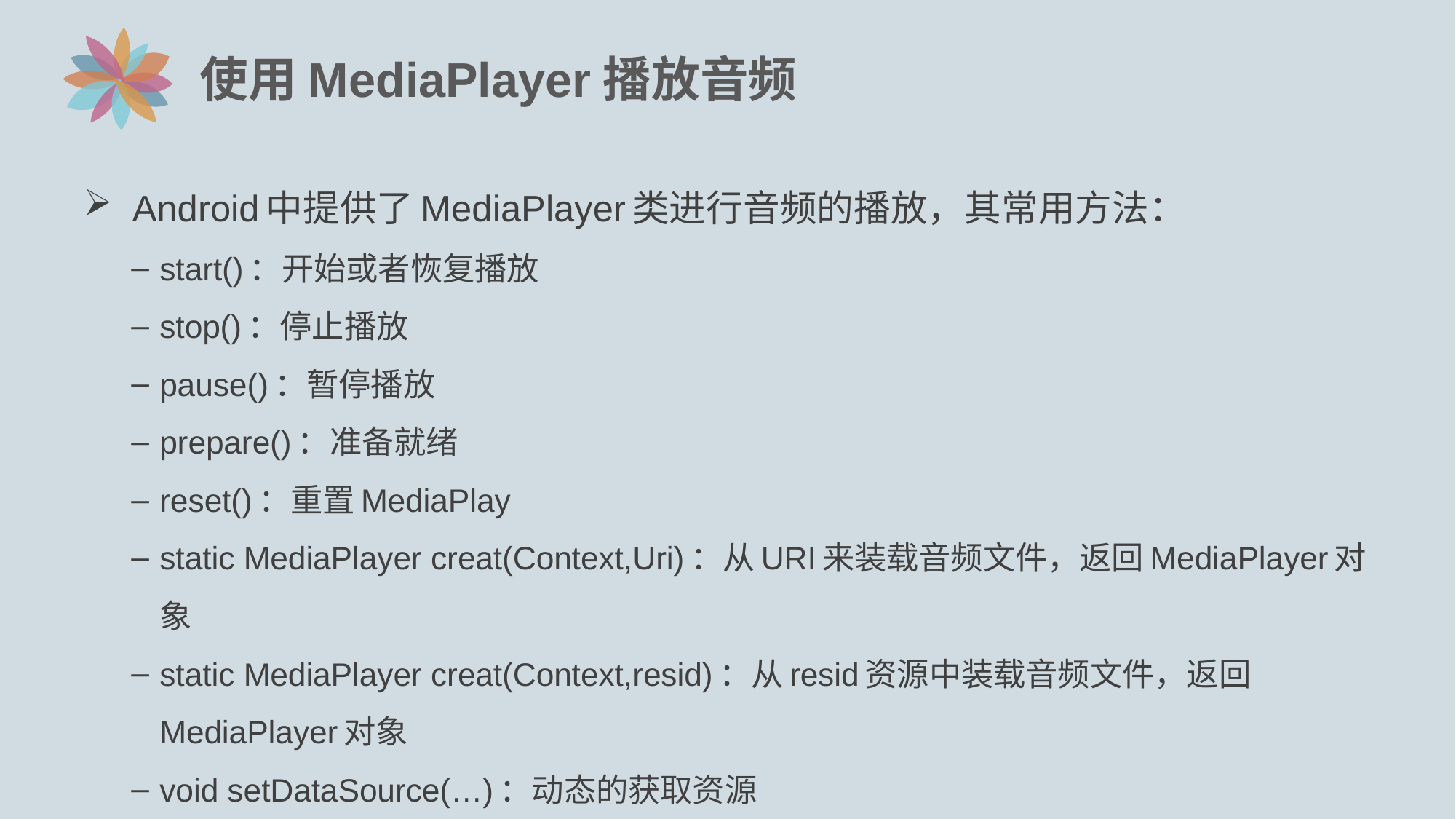

# 使用MediaPlayer播放音频
Android中提供了MediaPlayer类进行音频的播放，其常用方法：
start()：开始或者恢复播放
stop()：停止播放
pause()：暂停播放
prepare()：准备就绪
reset()：重置MediaPlay
static MediaPlayer creat(Context,Uri)：从URI来装载音频文件，返回MediaPlayer对象
static MediaPlayer creat(Context,resid)：从resid资源中装载音频文件，返回MediaPlayer对象
void setDataSource(…)：动态的获取资源